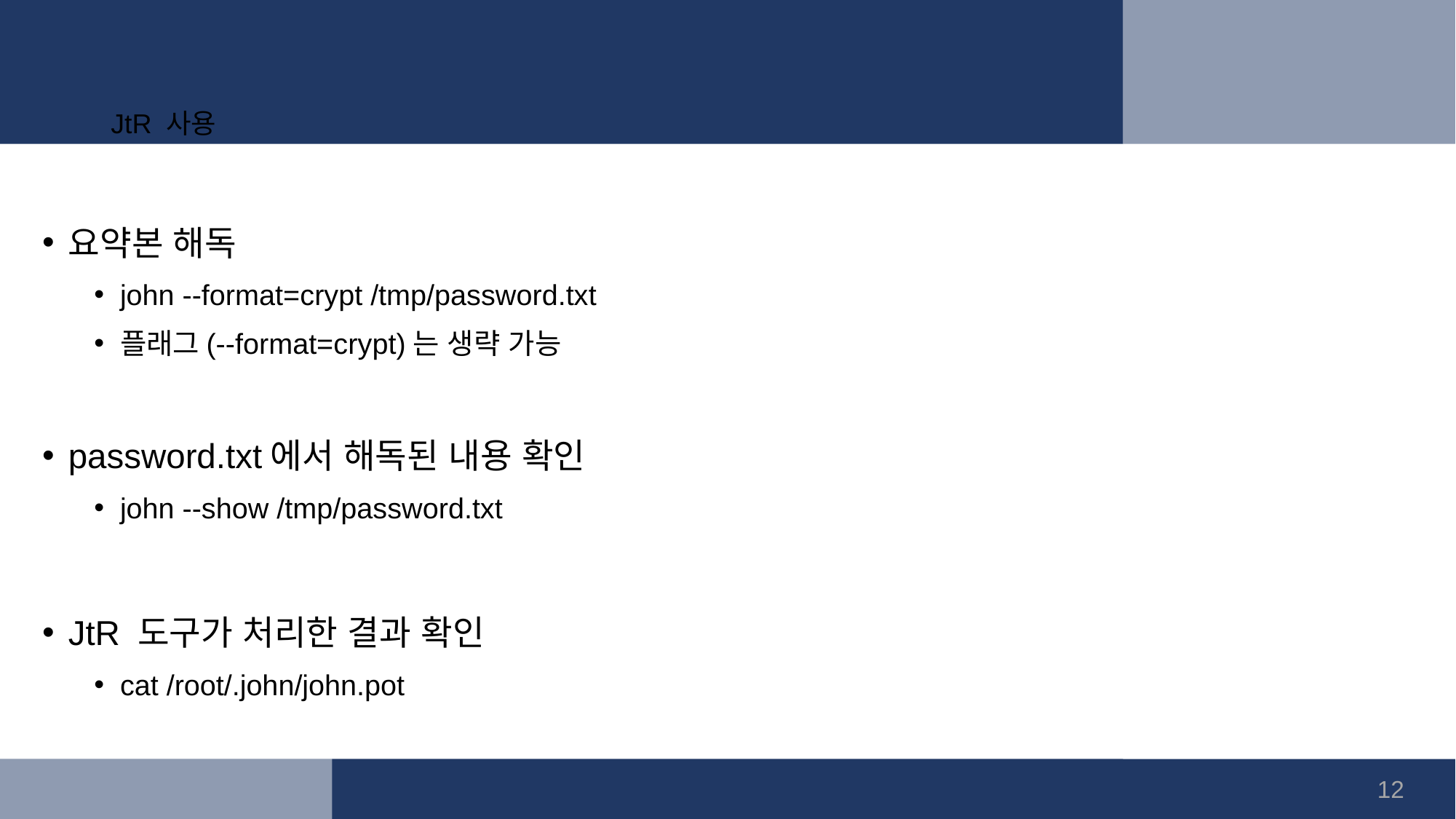

# JtR 사용
요약본 해독
john --format=crypt /tmp/password.txt
플래그(--format=crypt)는 생략 가능

password.txt에서 해독된 내용 확인
john --show /tmp/password.txt

JtR 도구가 처리한 결과 확인
cat /root/.john/john.pot
12